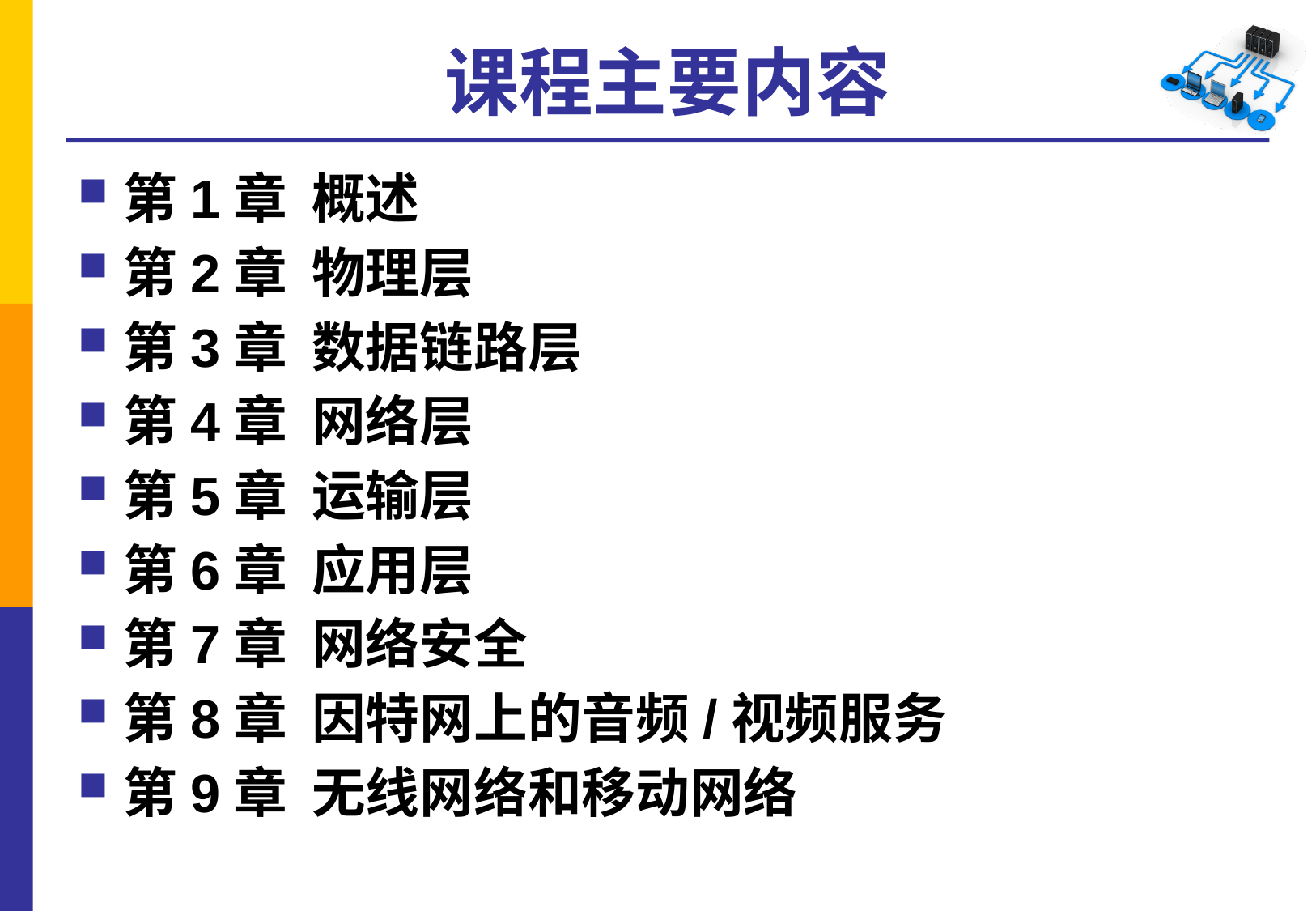

# 课程主要内容
第1章  概述
第2章  物理层
第3章  数据链路层
第4章  网络层
第5章  运输层
第6章  应用层
第7章  网络安全
第8章  因特网上的音频/视频服务
第9章  无线网络和移动网络